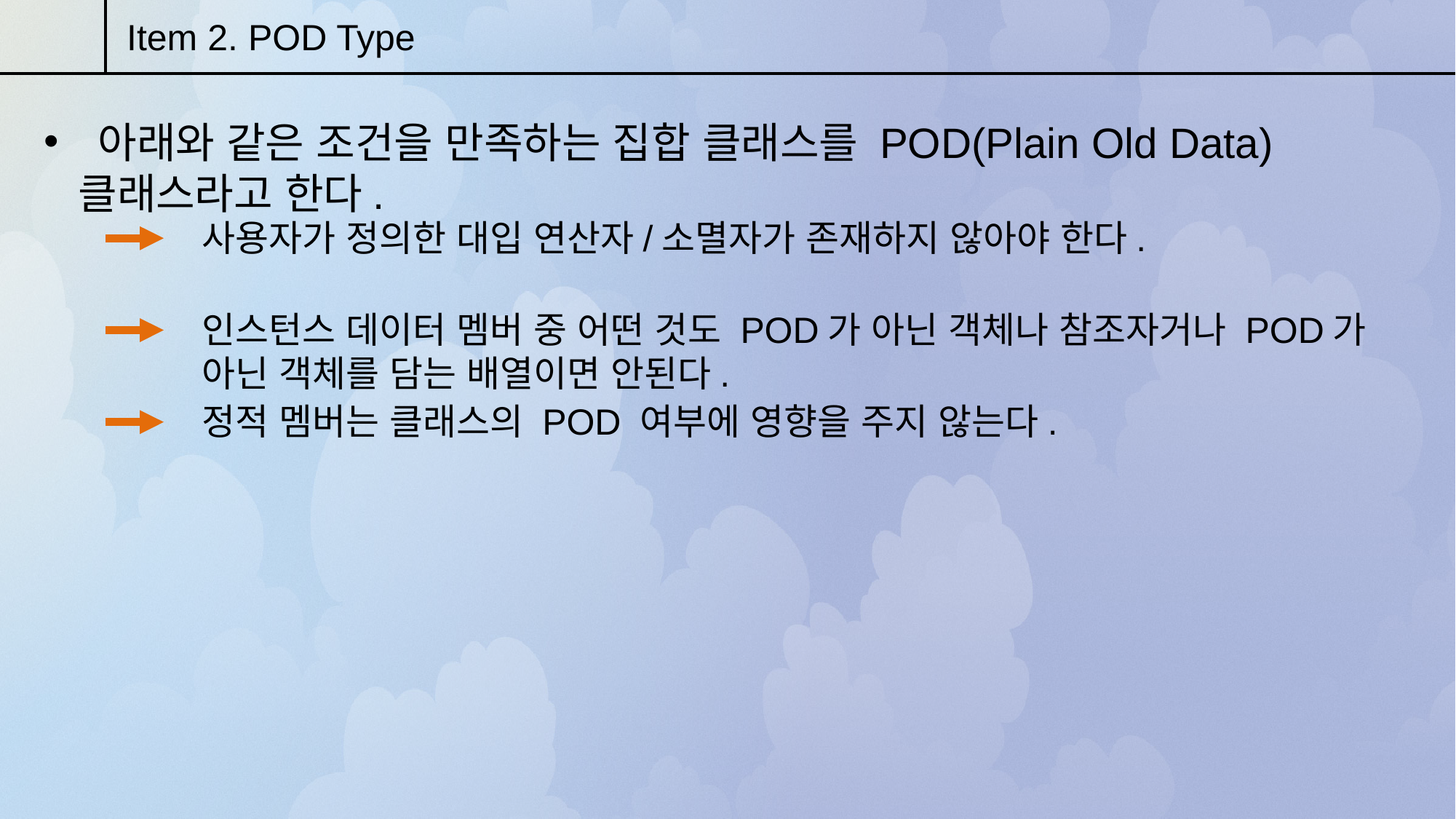

Item 2. POD Type
 아래와 같은 조건을 만족하는 집합 클래스를 POD(Plain Old Data) 클래스라고 한다.
사용자가 정의한 대입 연산자/소멸자가 존재하지 않아야 한다.
인스턴스 데이터 멤버 중 어떤 것도 POD가 아닌 객체나 참조자거나 POD가 아닌 객체를 담는 배열이면 안된다.
정적 멤버는 클래스의 POD 여부에 영향을 주지 않는다.